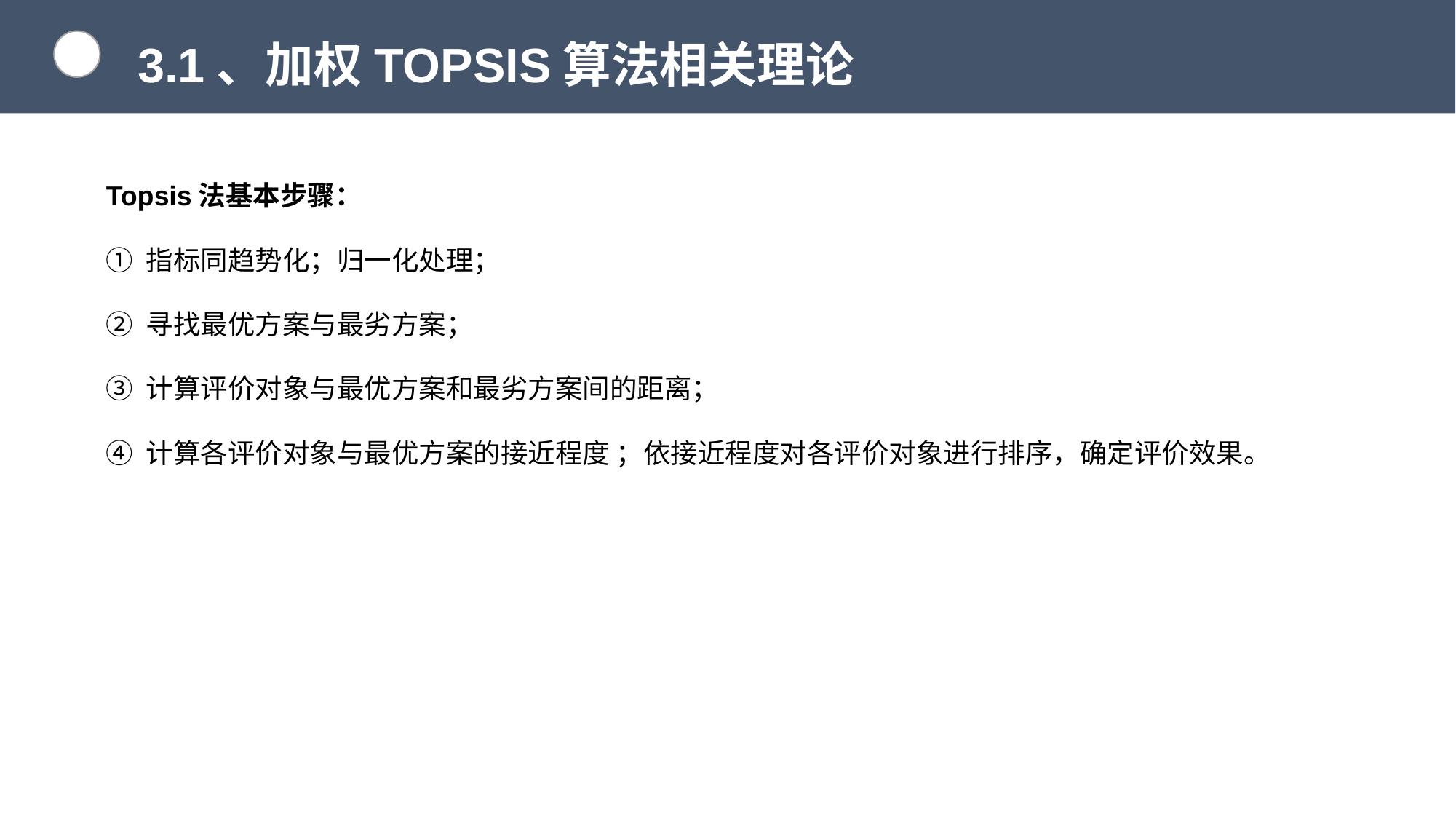

3.1、加权TOPSIS算法相关理论
Topsis法基本步骤：
① 指标同趋势化；归一化处理；
② 寻找最优方案与最劣方案；
③ 计算评价对象与最优方案和最劣方案间的距离；
④ 计算各评价对象与最优方案的接近程度 ；依接近程度对各评价对象进行排序，确定评价效果。